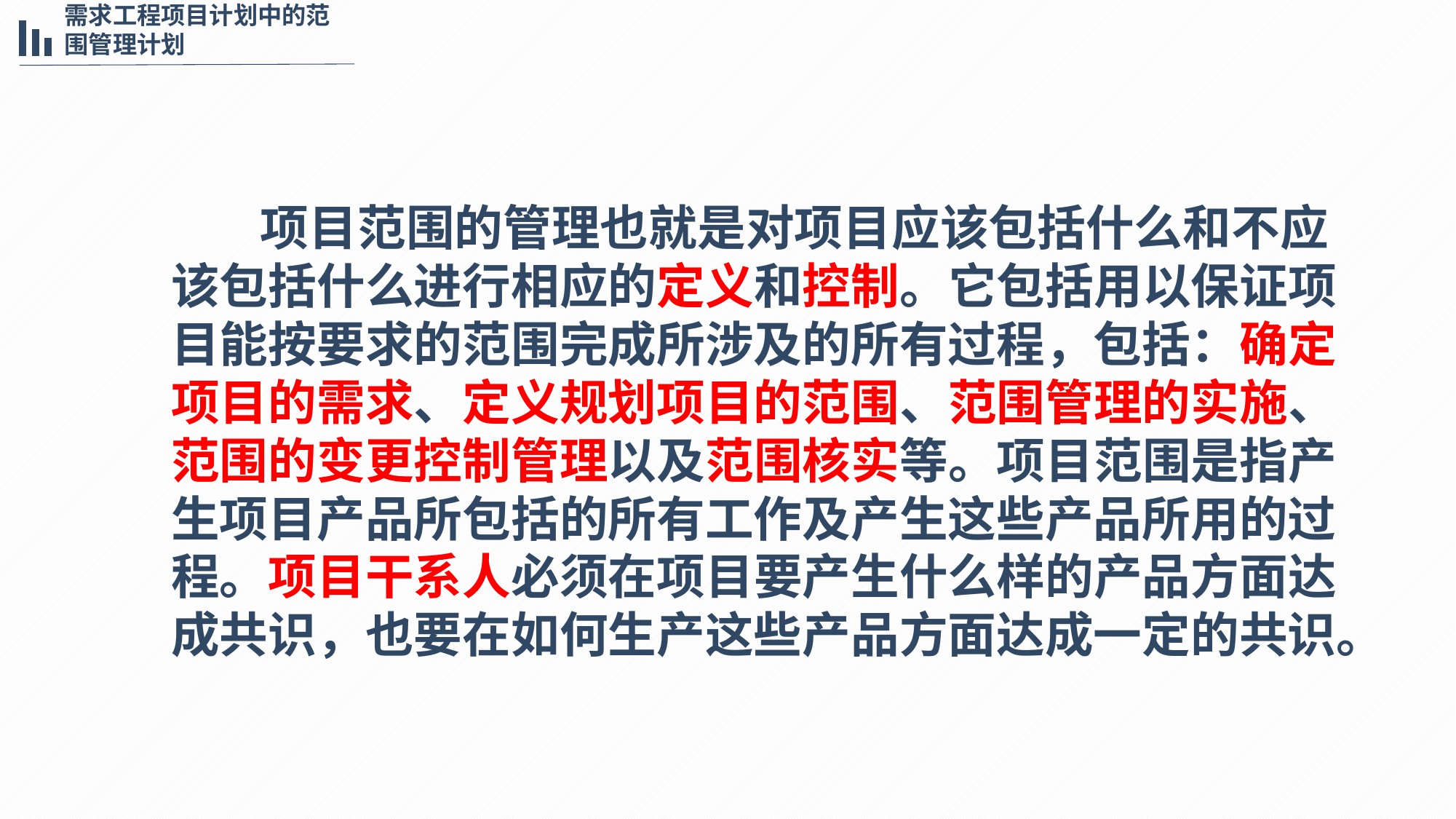

需求工程项目计划中的范围管理计划

          项目范围的管理也就是对项目应该包括什么和不应该包括什么进行相应的定义和控制。它包括用以保证项目能按要求的范围完成所涉及的所有过程，包括：确定项目的需求、定义规划项目的范围、范围管理的实施、范围的变更控制管理以及范围核实等。项目范围是指产生项目产品所包括的所有工作及产生这些产品所用的过程。项目干系人必须在项目要产生什么样的产品方面达成共识，也要在如何生产这些产品方面达成一定的共识。